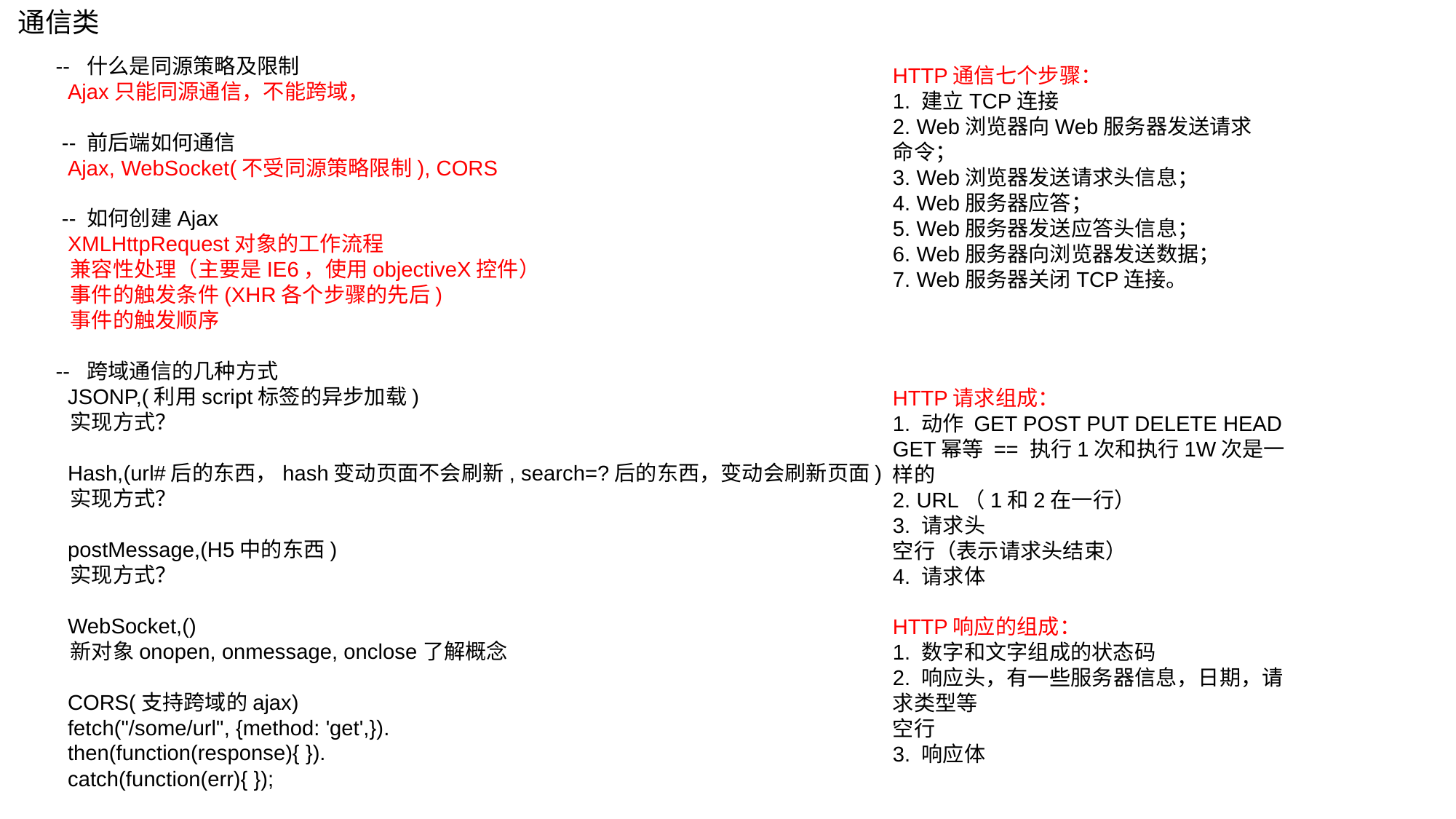

通信类
--  什么是同源策略及限制
  Ajax只能同源通信，不能跨域，

 -- 前后端如何通信
  Ajax, WebSocket(不受同源策略限制), CORS

 -- 如何创建Ajax
  XMLHttpRequest对象的工作流程
  兼容性处理（主要是IE6，使用objectiveX控件）
  事件的触发条件(XHR各个步骤的先后)
  事件的触发顺序

--  跨域通信的几种方式
  JSONP,(利用script标签的异步加载)
  实现方式？

  Hash,(url#后的东西，hash变动页面不会刷新, search=?后的东西，变动会刷新页面)
  实现方式？

  postMessage,(H5中的东西)
  实现方式？

  WebSocket,()
  新对象onopen, onmessage, onclose了解概念

  CORS(支持跨域的ajax)
  fetch("/some/url", {method: 'get',}).
  then(function(response){ }).
  catch(function(err){ });
HTTP通信七个步骤：
1. 建立TCP连接
2. Web浏览器向Web服务器发送请求命令；
3. Web浏览器发送请求头信息；
4. Web服务器应答；
5. Web服务器发送应答头信息；
6. Web服务器向浏览器发送数据；
7. Web服务器关闭TCP连接。
HTTP请求组成：
1. 动作 GET POST PUT DELETE HEAD
GET幂等 == 执行1次和执行1W次是一样的
2. URL（1和2在一行）
3. 请求头
空行（表示请求头结束）
4. 请求体

HTTP响应的组成：
1. 数字和文字组成的状态码
2. 响应头，有一些服务器信息，日期，请求类型等
空行
3. 响应体